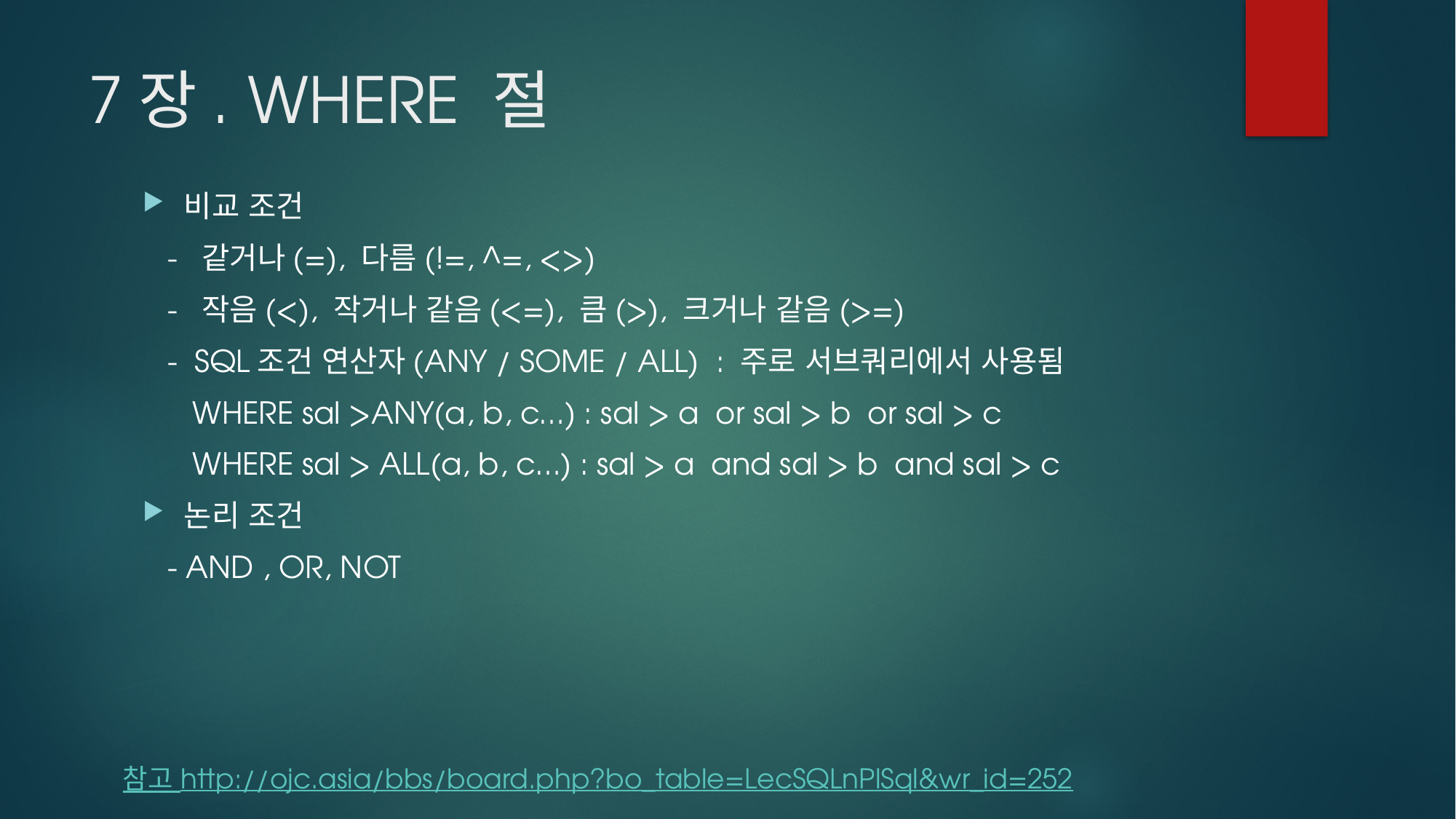

# 7장. WHERE 절
비교 조건
   -  같거나(=), 다름(!=, ^=, <>)
   -  작음(<), 작거나 같음(<=), 큼(>), 크거나 같음(>=)
   -  SQL조건 연산자(ANY / SOME / ALL)  : 주로 서브쿼리에서 사용됨
      WHERE sal >ANY(a, b, c…) : sal > a  or sal > b  or sal > c
      WHERE sal > ALL(a, b, c…) : sal > a  and sal > b  and sal > c
논리 조건
   - AND , OR, NOT
참고 http://ojc.asia/bbs/board.php?bo_table=LecSQLnPlSql&wr_id=252